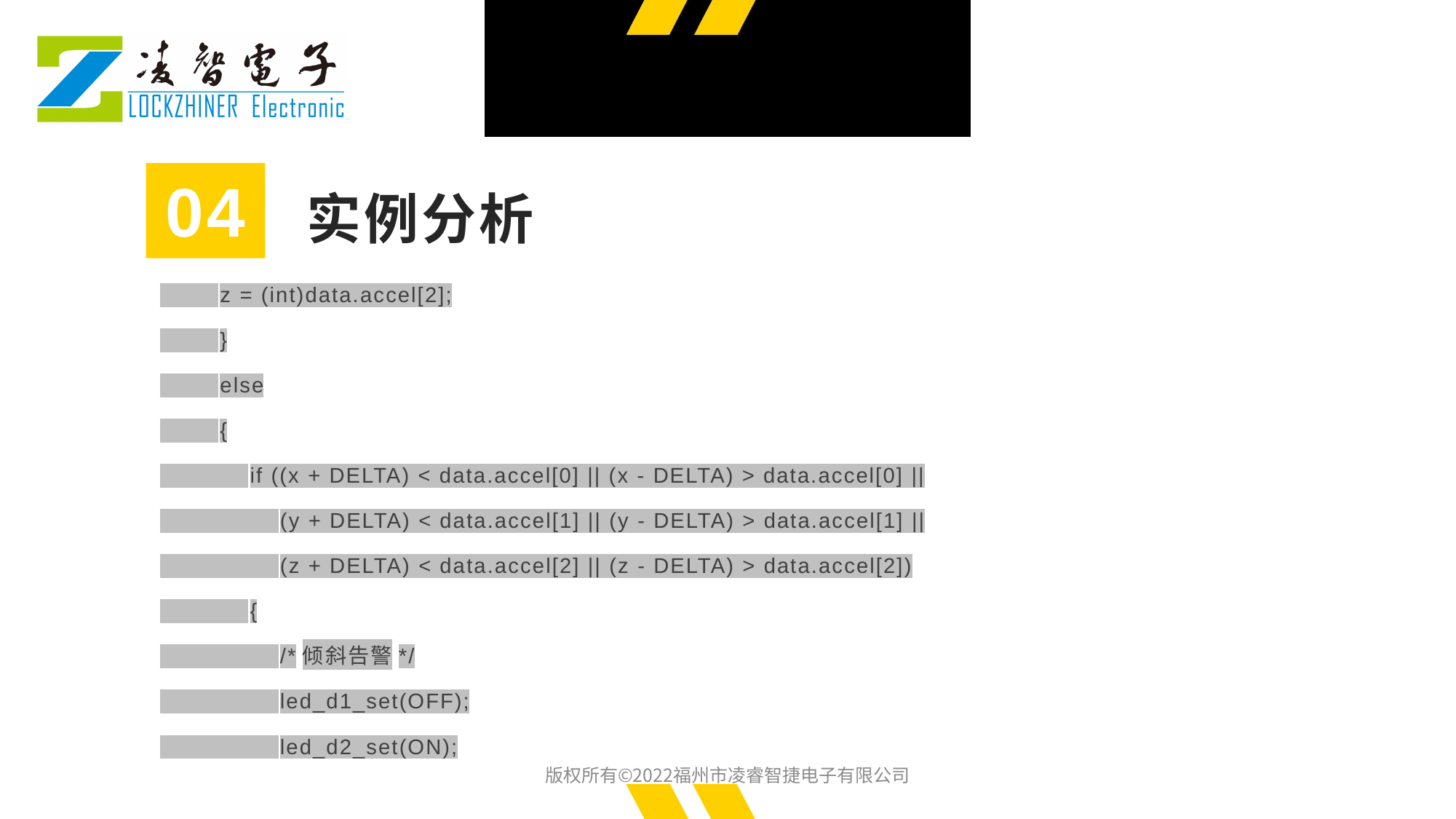

04
实例分析
        z = (int)data.accel[2];
        }
        else
        {
            if ((x + DELTA) < data.accel[0] || (x - DELTA) > data.accel[0] ||
                (y + DELTA) < data.accel[1] || (y - DELTA) > data.accel[1] ||
                (z + DELTA) < data.accel[2] || (z - DELTA) > data.accel[2])
            {
                /*倾斜告警*/
                led_d1_set(OFF);
                led_d2_set(ON);
版权所有©2022福州市凌睿智捷电子有限公司
13